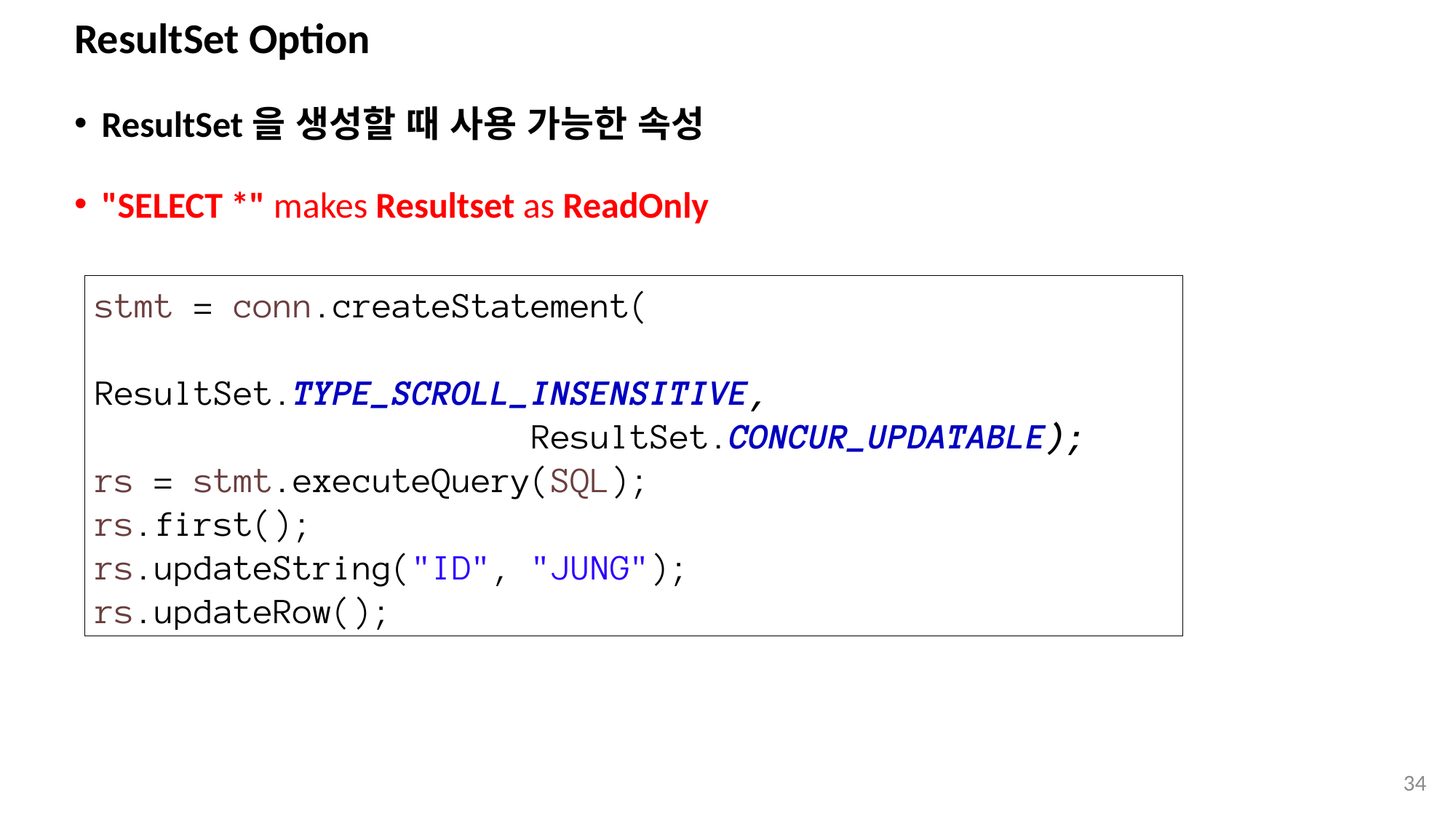

# ResultSet Option
ResultSet을 생성할 때 사용 가능한 속성
"SELECT *" makes Resultset as ReadOnly

stmt = conn.createStatement(
                      ResultSet.TYPE_SCROLL_INSENSITIVE,
                      ResultSet.CONCUR_UPDATABLE);
rs = stmt.executeQuery(SQL);
rs.first();
rs.updateString("ID", "JUNG");
rs.updateRow();
34